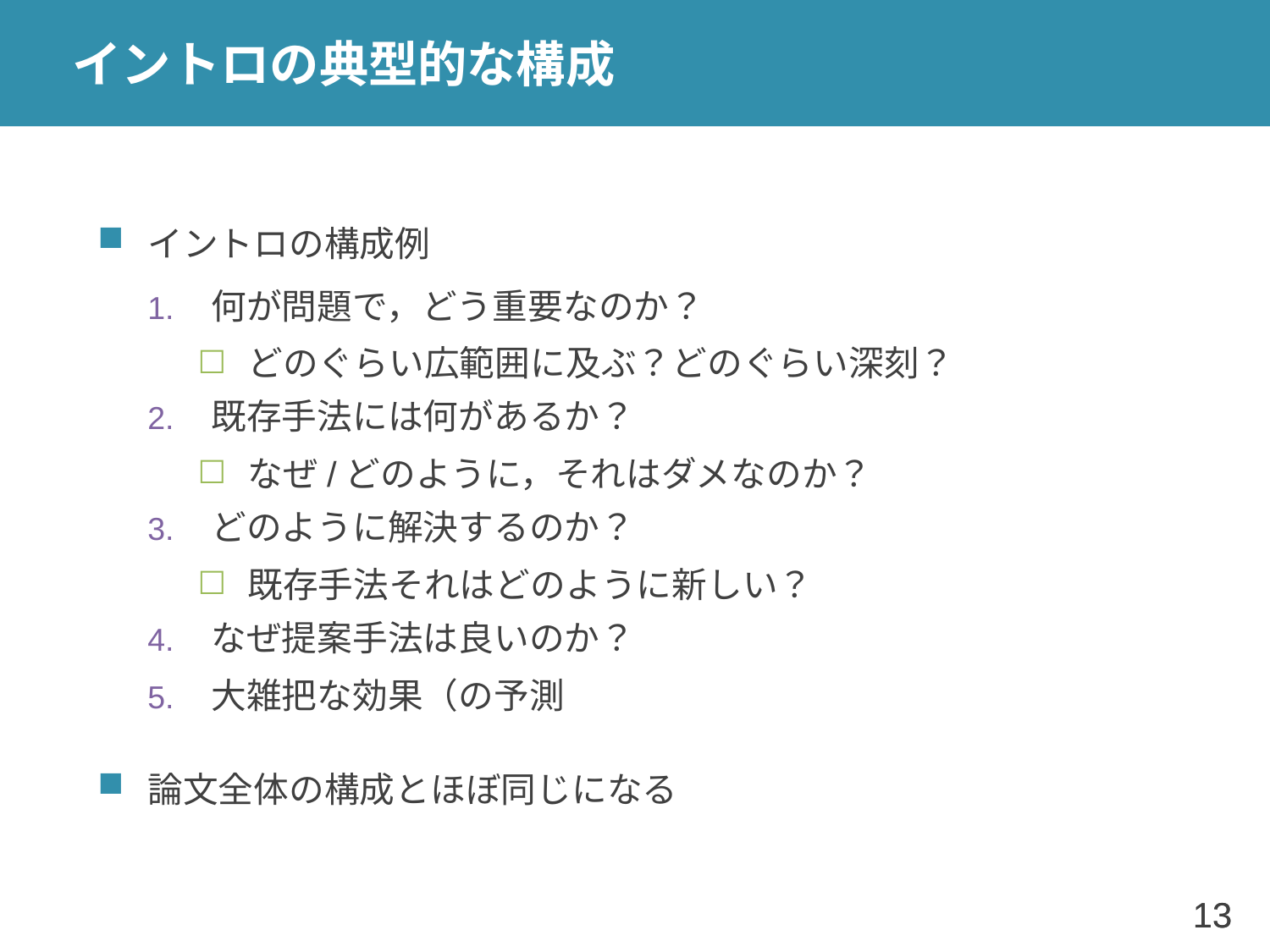

# イントロの典型的な構成
イントロの構成例
何が問題で，どう重要なのか？
どのぐらい広範囲に及ぶ？どのぐらい深刻？
既存手法には何があるか？
なぜ/どのように，それはダメなのか？
どのように解決するのか？
既存手法それはどのように新しい？
なぜ提案手法は良いのか？
大雑把な効果（の予測
論文全体の構成とほぼ同じになる